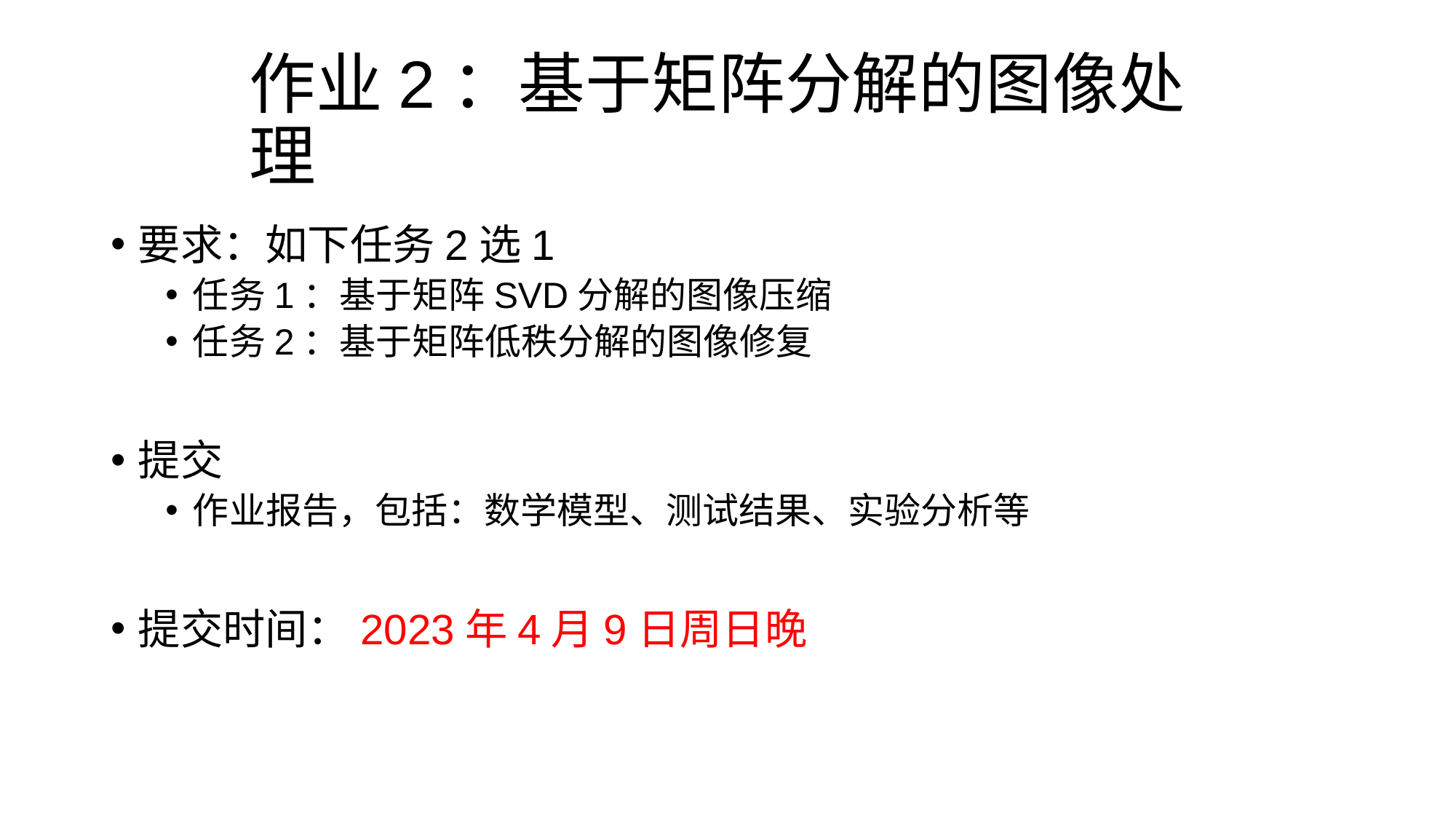

# 作业2：基于矩阵分解的图像处理
要求：如下任务2选1
任务1：基于矩阵SVD分解的图像压缩
任务2：基于矩阵低秩分解的图像修复

提交
作业报告，包括：数学模型、测试结果、实验分析等

提交时间：2023年4月9日周日晚